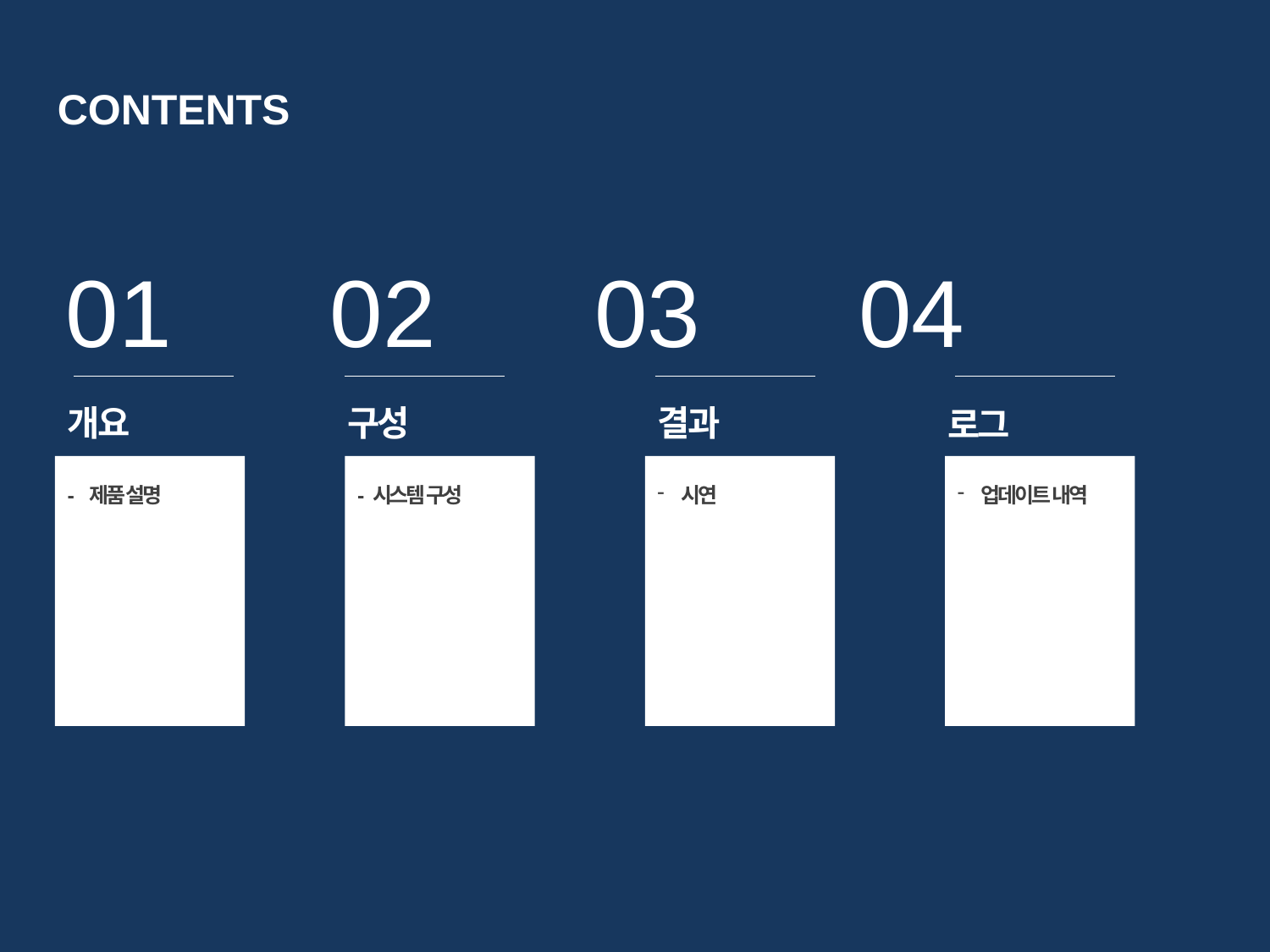

CONTENTS
01      02      03      04
개요
구성
결과
로그

시연

-   제품 설명
- 시스템 구성

업데이트 내역